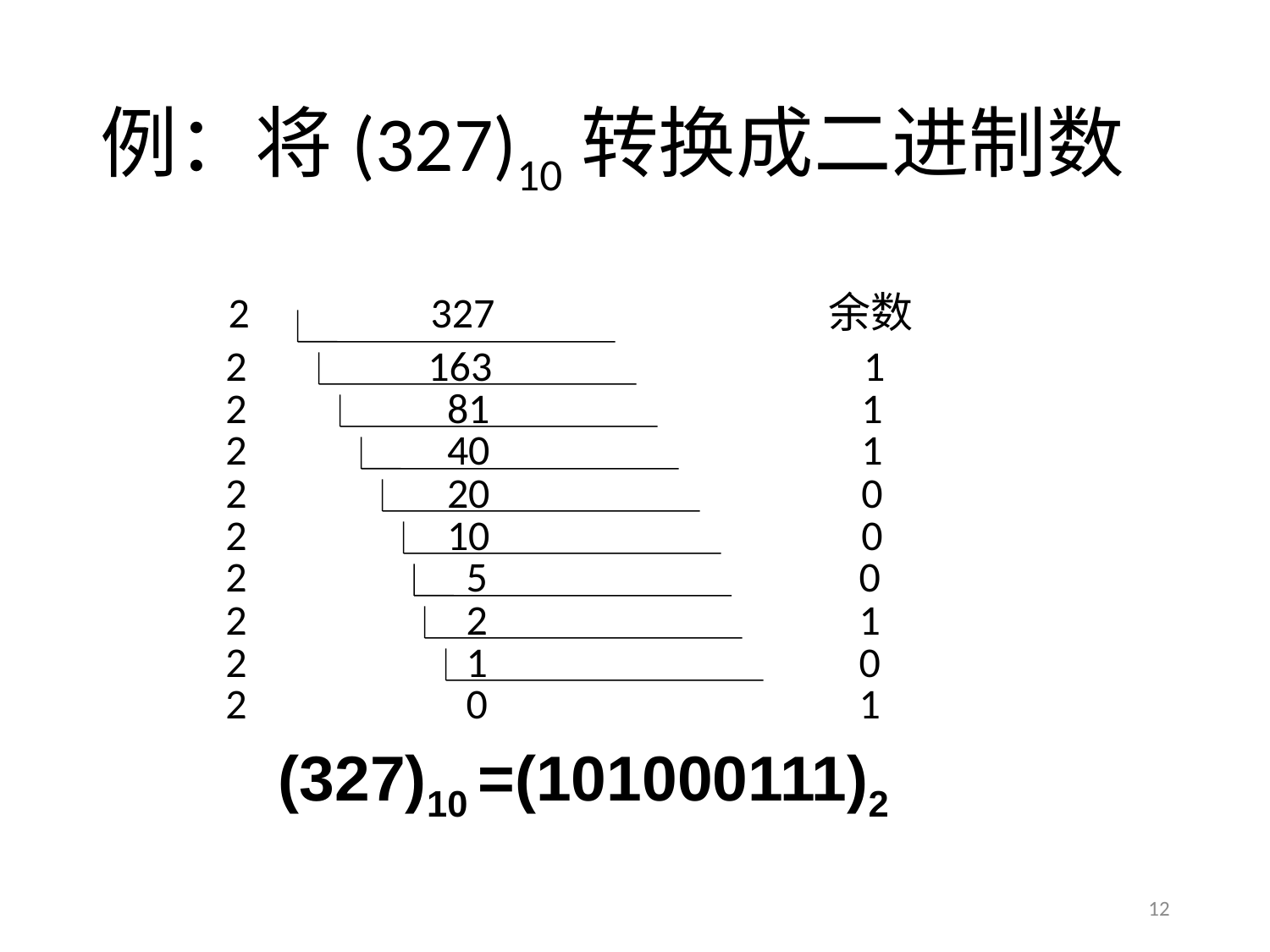

# 例：将(327)10转换成二进制数
2                   327                                  余数

2                   163                                       1

2                     81                                       1

2                     40                                       1

2                     20                                       0

2                     10                                       0

2                       5                                       0

2                       2                                       1

2                       1                                       0

2                       0                                       1

(327)10 =(101000111)2
12